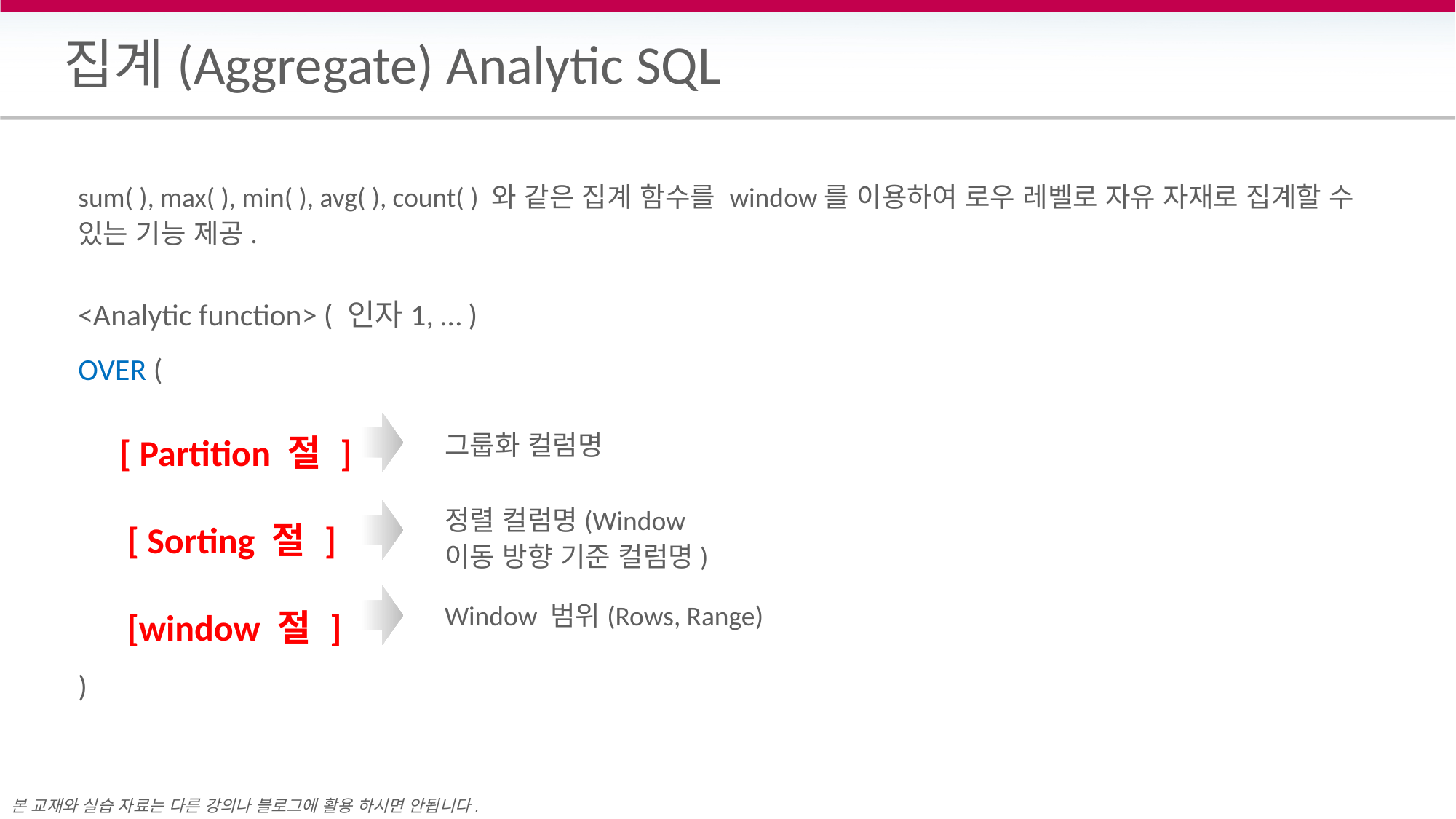

# 집계(Aggregate) Analytic SQL
sum( ), max( ), min( ), avg( ), count( ) 와 같은 집계 함수를 window를 이용하여 로우 레벨로 자유 자재로 집계할 수 있는 기능 제공.
<Analytic function> ( 인자1, … )
OVER (
      [ Partition 절 ]
      [ Sorting 절 ]
      [window 절 ]
)

그룹화 컬럼명

정렬 컬럼명(Window 이동 방향 기준 컬럼명)

Window 범위(Rows, Range)